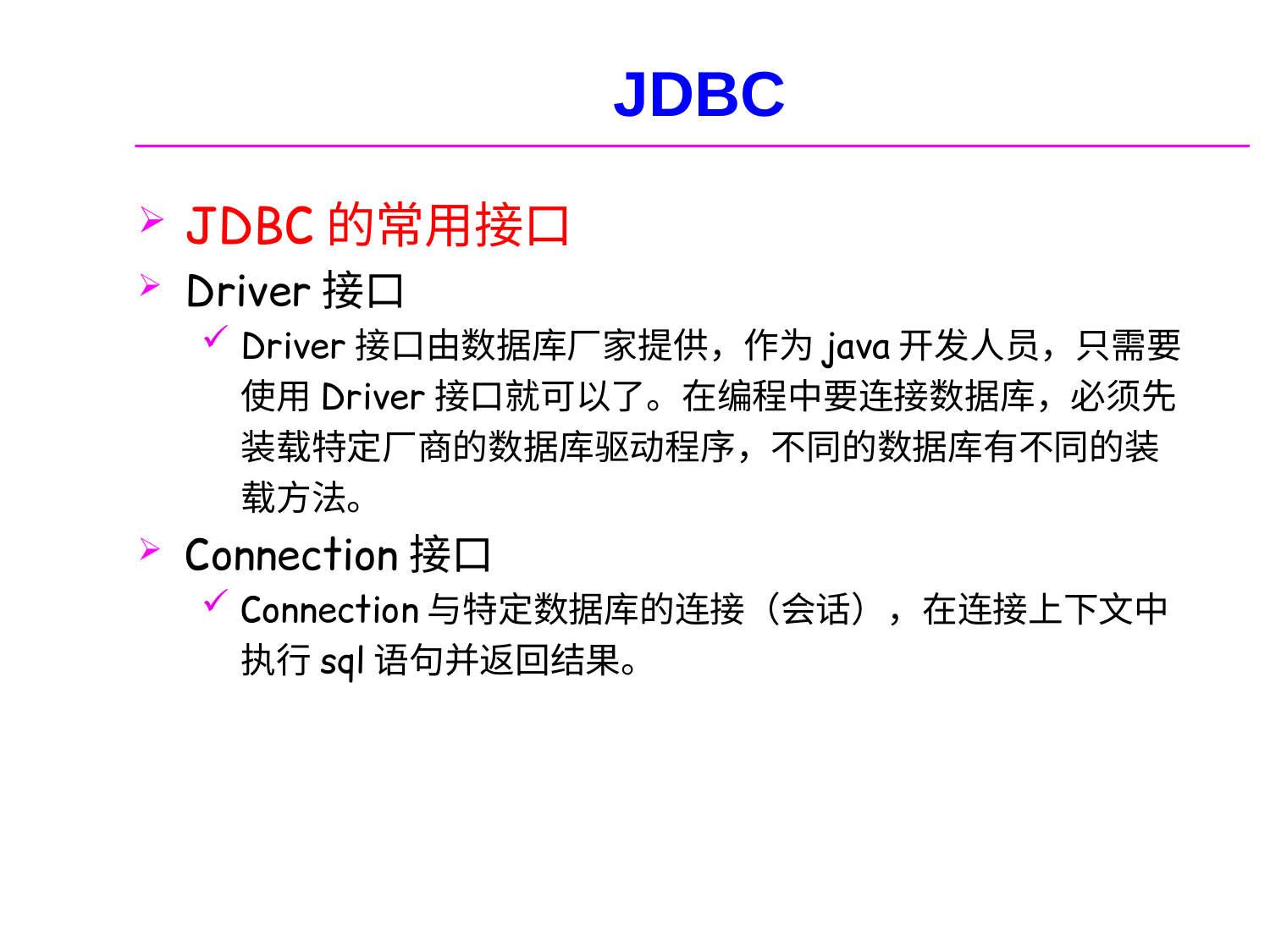

# JDBC
JDBC的常用接口
Driver接口
Driver接口由数据库厂家提供，作为java开发人员，只需要使用Driver接口就可以了。在编程中要连接数据库，必须先装载特定厂商的数据库驱动程序，不同的数据库有不同的装载方法。
Connection接口
Connection与特定数据库的连接（会话），在连接上下文中执行sql语句并返回结果。
34